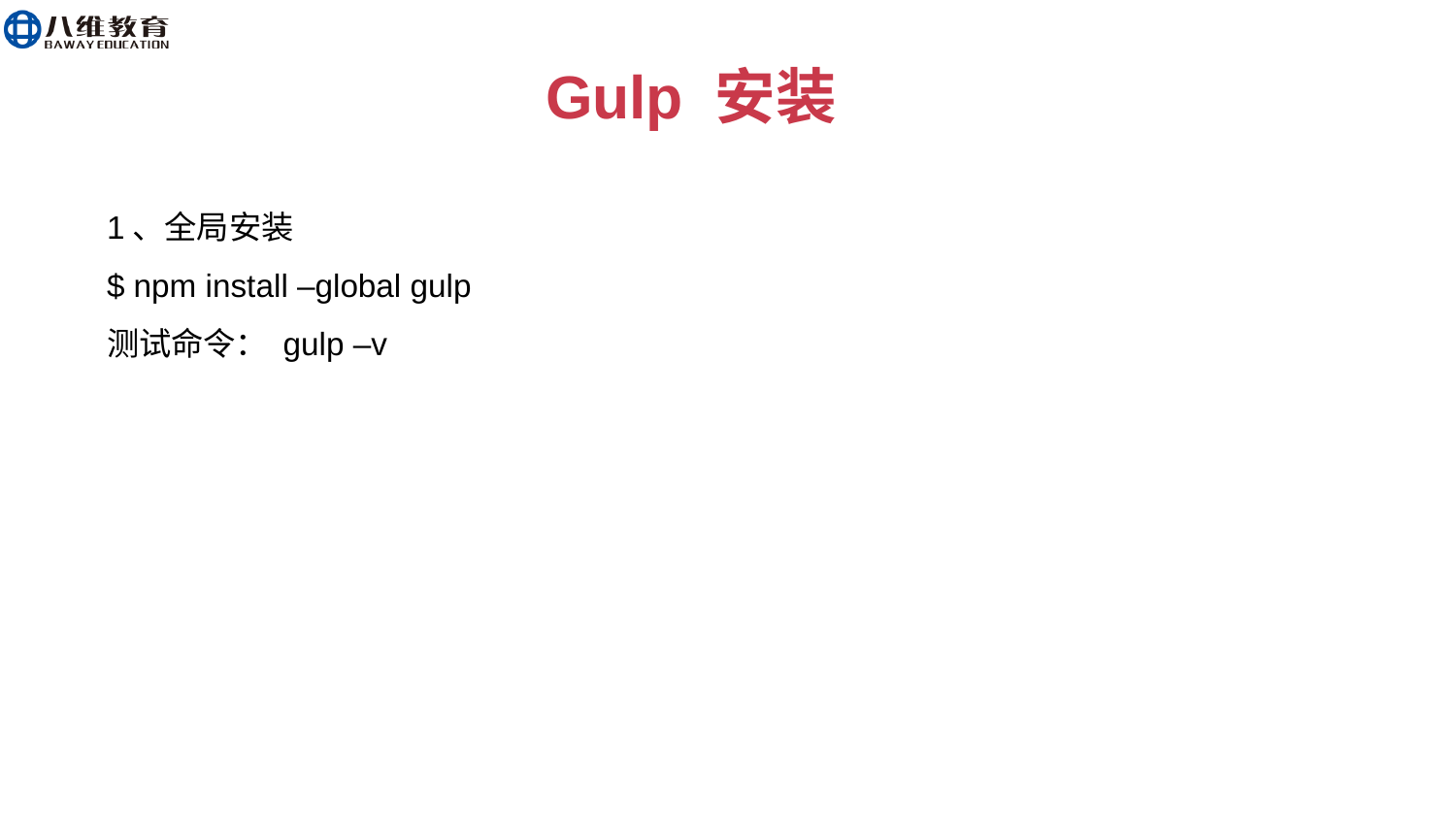

Gulp 安装

1、全局安装
$ npm install –global gulp
测试命令： gulp –v